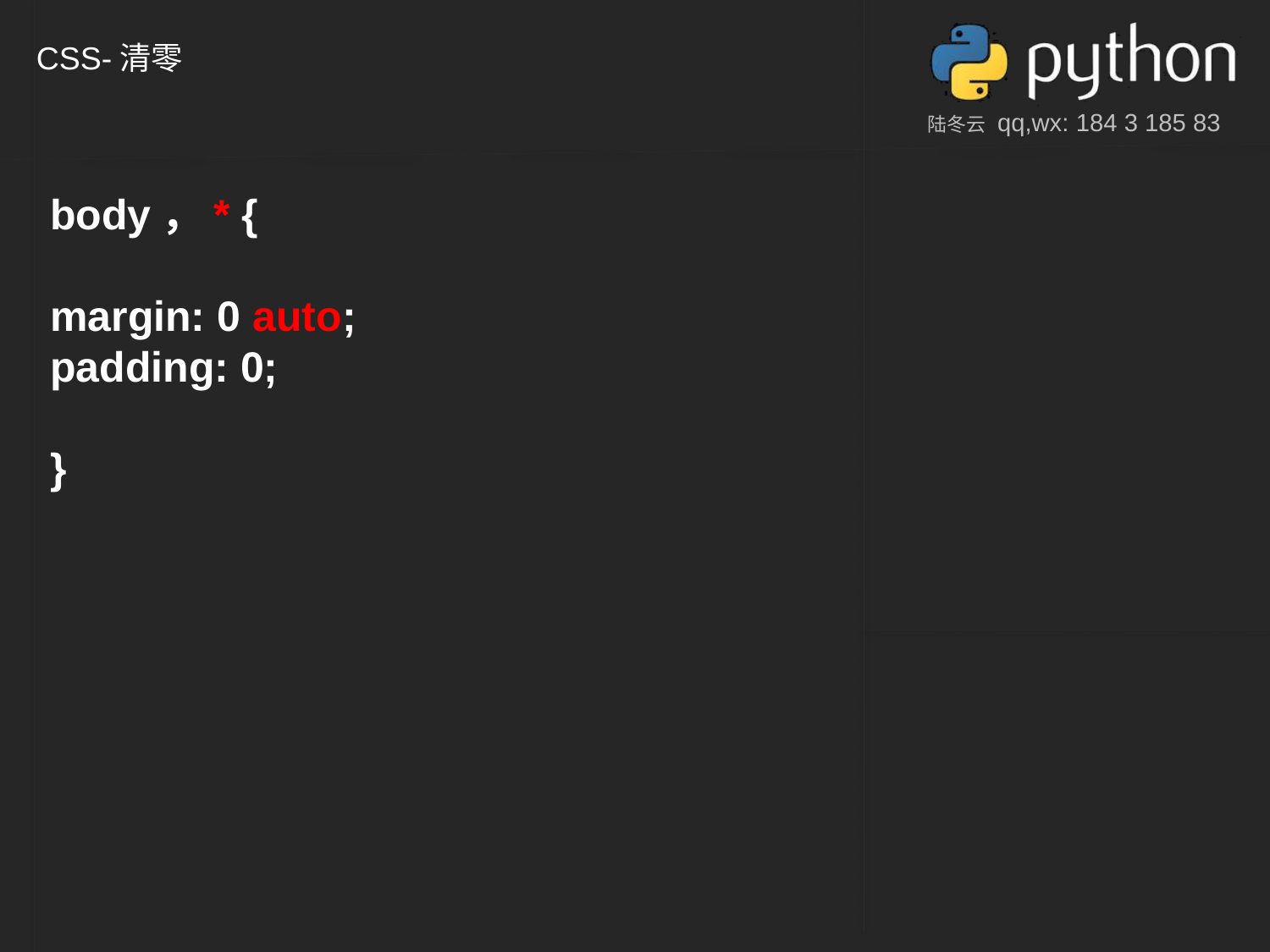

CSS-清零
body，* {

margin: 0 auto;
padding: 0;

}